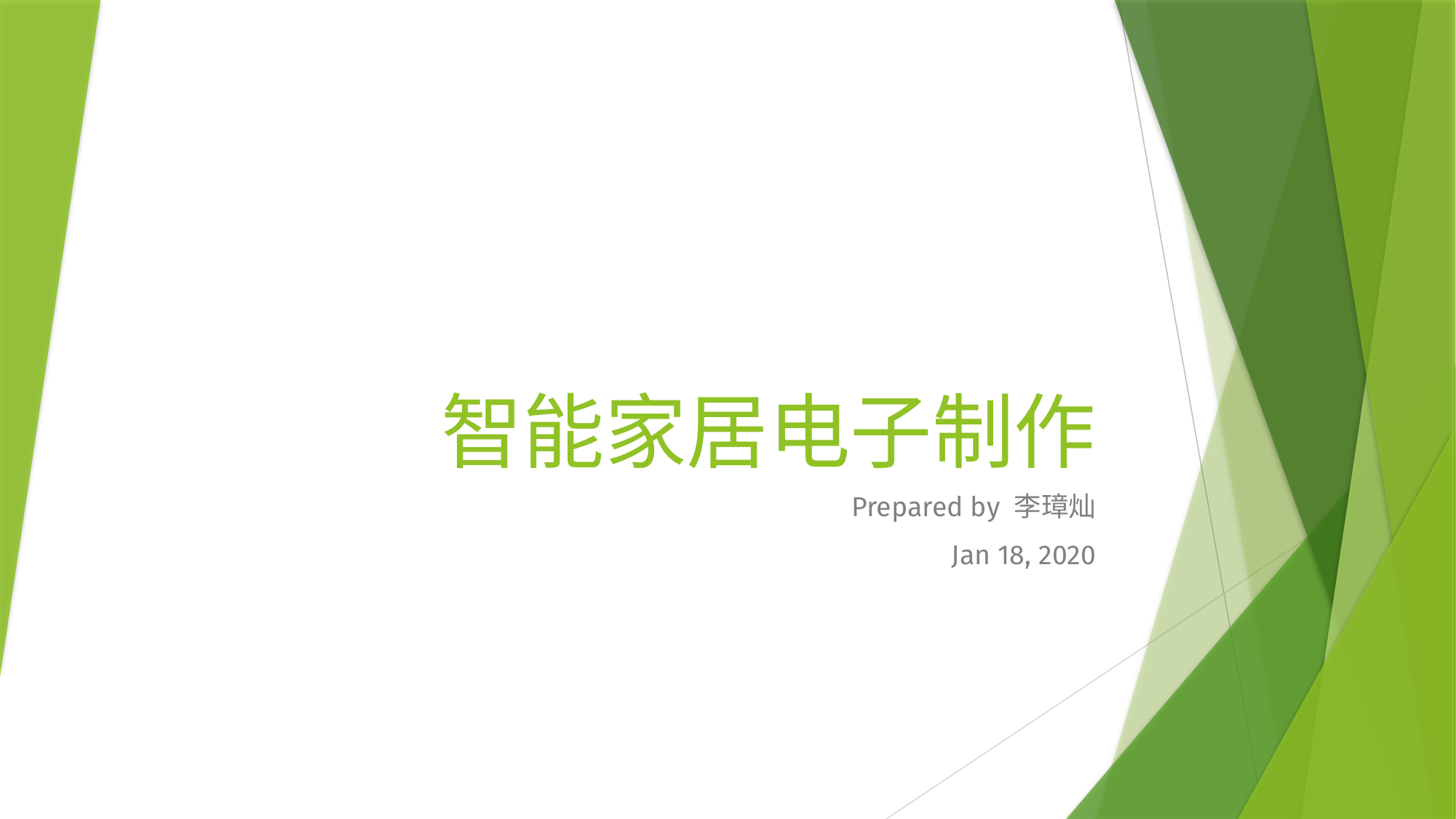

# 智能家居电子制作
Prepared by 李璋灿
Jan 18, 2020